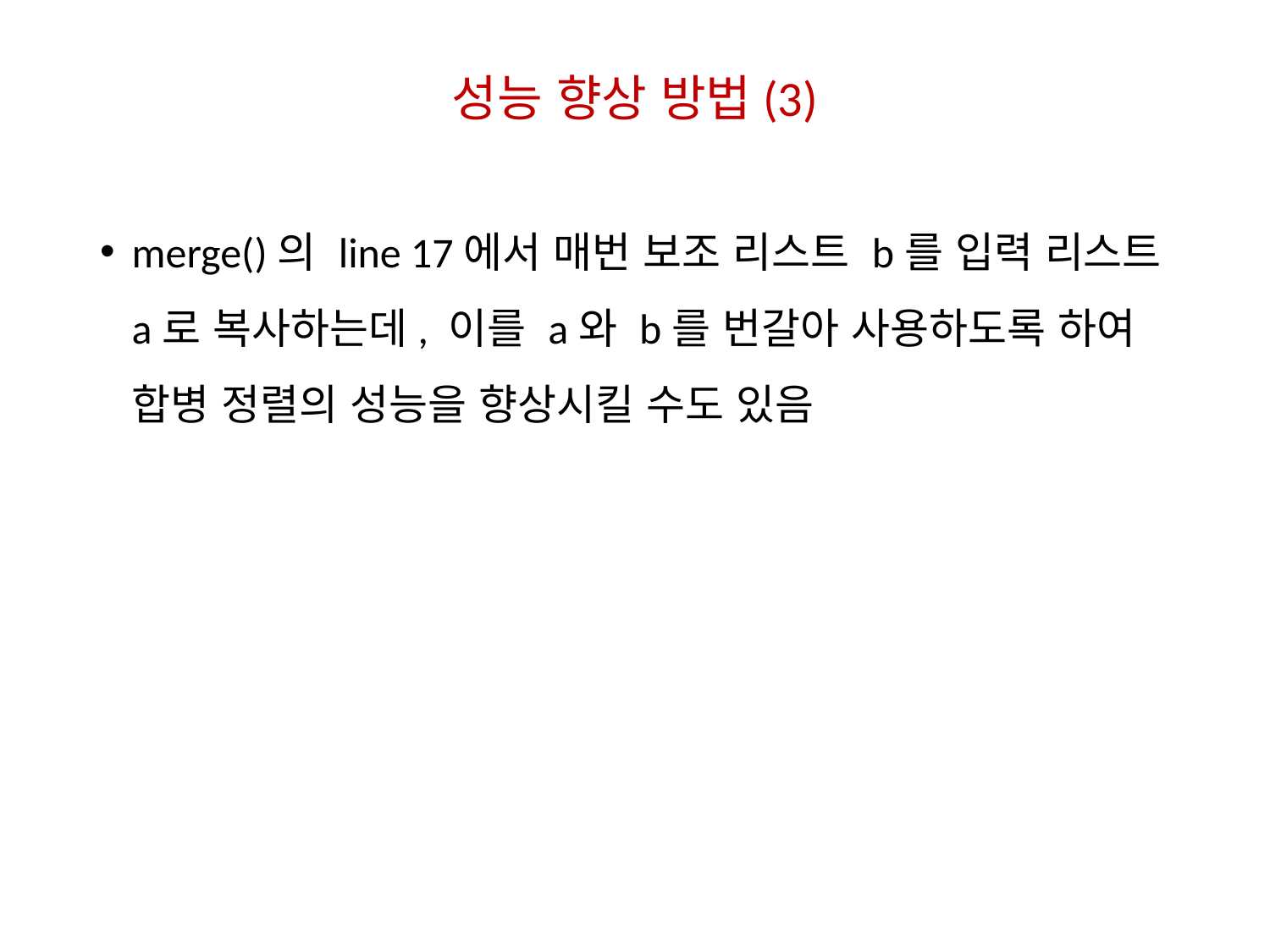

# 성능 향상 방법(3)
merge()의 line 17에서 매번 보조 리스트 b를 입력 리스트 a로 복사하는데, 이를 a와 b를 번갈아 사용하도록 하여 합병 정렬의 성능을 향상시킬 수도 있음